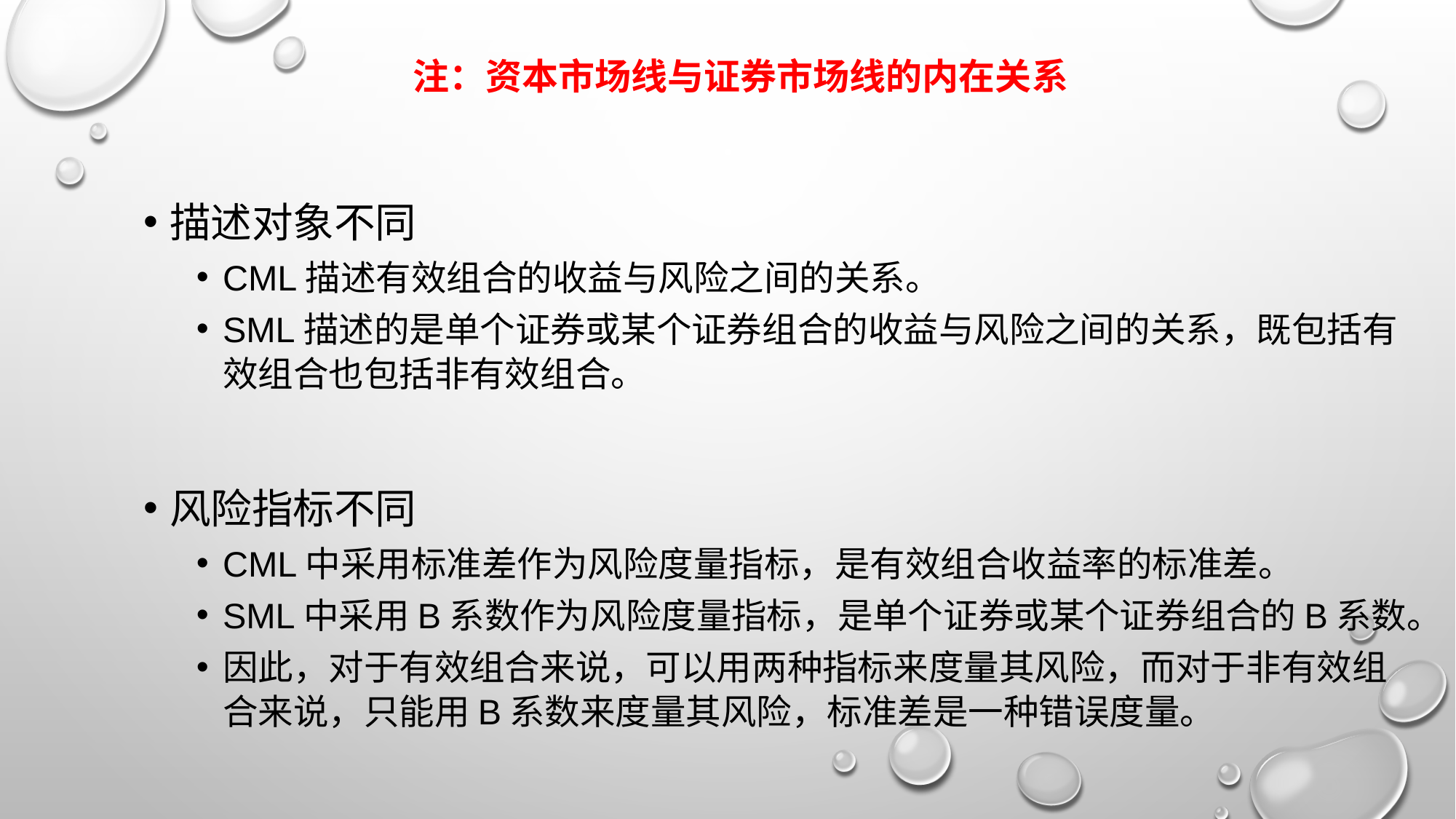

# 注：资本市场线与证券市场线的内在关系
描述对象不同
CML描述有效组合的收益与风险之间的关系。
SML描述的是单个证券或某个证券组合的收益与风险之间的关系，既包括有效组合也包括非有效组合。

风险指标不同
CML中采用标准差作为风险度量指标，是有效组合收益率的标准差。
SML中采用β系数作为风险度量指标，是单个证券或某个证券组合的β系数。
因此，对于有效组合来说，可以用两种指标来度量其风险，而对于非有效组合来说，只能用β系数来度量其风险，标准差是一种错误度量。